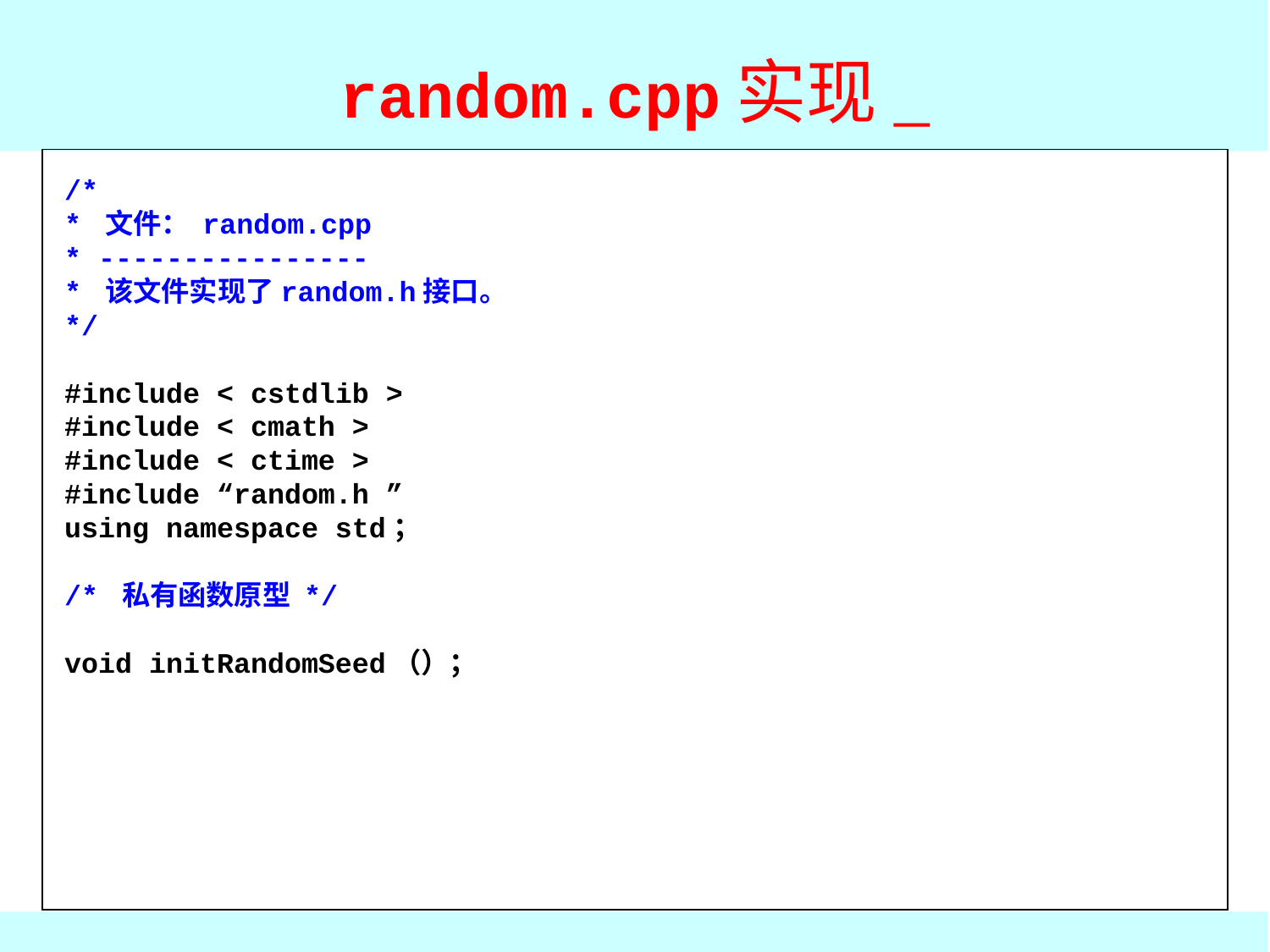

# random.cpp实现_

/*
* 文件： random.cpp
* ----------------
* 该文件实现了random.h接口。
*/

#include < cstdlib >
#include < cmath >
#include < ctime >
#include “random.h ”
using namespace std；

/* 私有函数原型 */

void initRandomSeed（）；